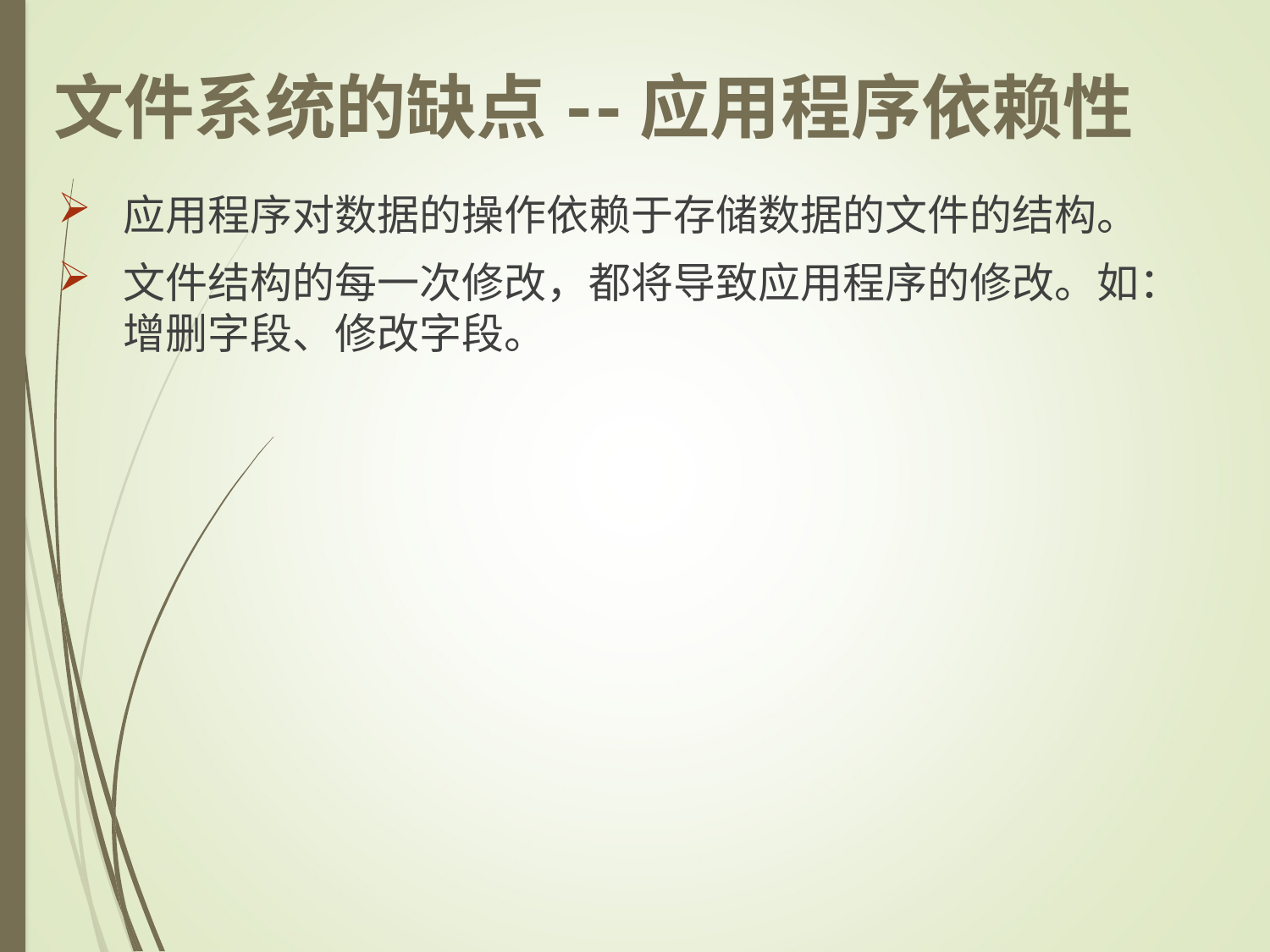

文件系统的缺点--应用程序依赖性
应用程序对数据的操作依赖于存储数据的文件的结构。
文件结构的每一次修改，都将导致应用程序的修改。如：增删字段、修改字段。